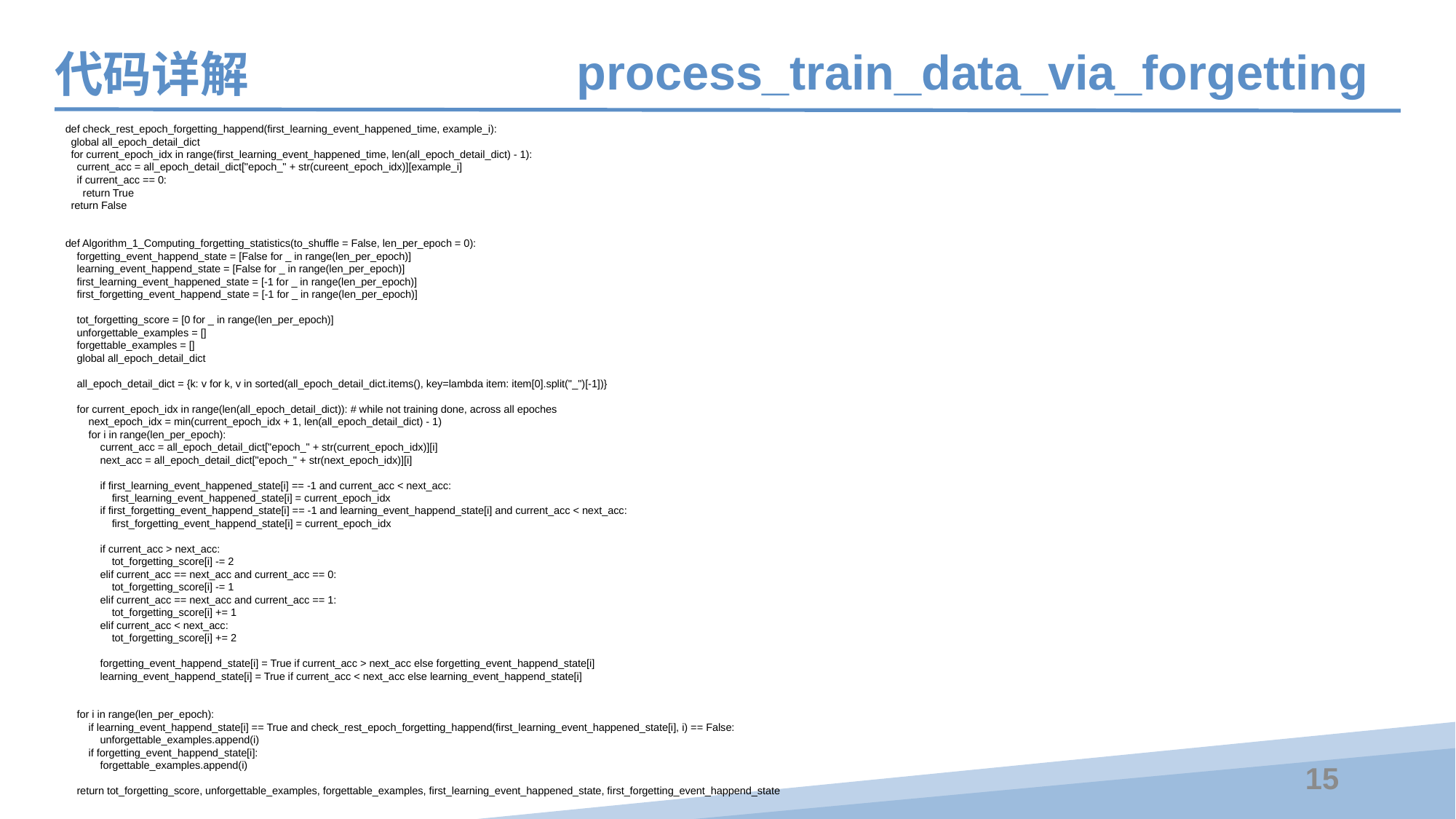

代码详解
process_train_data_via_forgetting

def check_rest_epoch_forgetting_happend(first_learning_event_happened_time, example_i):
  global all_epoch_detail_dict
  for current_epoch_idx in range(first_learning_event_happened_time, len(all_epoch_detail_dict) - 1):
    current_acc = all_epoch_detail_dict["epoch_" + str(cureent_epoch_idx)][example_i]
    if current_acc == 0:
      return True
  return False

def Algorithm_1_Computing_forgetting_statistics(to_shuffle = False, len_per_epoch = 0):
    forgetting_event_happend_state = [False for _ in range(len_per_epoch)]
    learning_event_happend_state = [False for _ in range(len_per_epoch)]
    first_learning_event_happened_state = [-1 for _ in range(len_per_epoch)]
    first_forgetting_event_happend_state = [-1 for _ in range(len_per_epoch)]

    tot_forgetting_score = [0 for _ in range(len_per_epoch)]
    unforgettable_examples = []
    forgettable_examples = []
    global all_epoch_detail_dict

    all_epoch_detail_dict = {k: v for k, v in sorted(all_epoch_detail_dict.items(), key=lambda item: item[0].split("_")[-1])}

    for current_epoch_idx in range(len(all_epoch_detail_dict)): # while not training done, across all epoches
        next_epoch_idx = min(current_epoch_idx + 1, len(all_epoch_detail_dict) - 1)
        for i in range(len_per_epoch):
            current_acc = all_epoch_detail_dict["epoch_" + str(current_epoch_idx)][i]
            next_acc = all_epoch_detail_dict["epoch_" + str(next_epoch_idx)][i]

            if first_learning_event_happened_state[i] == -1 and current_acc < next_acc:
                first_learning_event_happened_state[i] = current_epoch_idx
            if first_forgetting_event_happend_state[i] == -1 and learning_event_happend_state[i] and current_acc < next_acc:
                first_forgetting_event_happend_state[i] = current_epoch_idx

            if current_acc > next_acc:
                tot_forgetting_score[i] -= 2
            elif current_acc == next_acc and current_acc == 0:
                tot_forgetting_score[i] -= 1
            elif current_acc == next_acc and current_acc == 1:
                tot_forgetting_score[i] += 1
            elif current_acc < next_acc:
                tot_forgetting_score[i] += 2

            forgetting_event_happend_state[i] = True if current_acc > next_acc else forgetting_event_happend_state[i]
            learning_event_happend_state[i] = True if current_acc < next_acc else learning_event_happend_state[i]

    for i in range(len_per_epoch):
        if learning_event_happend_state[i] == True and check_rest_epoch_forgetting_happend(first_learning_event_happened_state[i], i) == False:
            unforgettable_examples.append(i)
        if forgetting_event_happend_state[i]:
            forgettable_examples.append(i)

    return tot_forgetting_score, unforgettable_examples, forgettable_examples, first_learning_event_happened_state, first_forgetting_event_happend_state

15